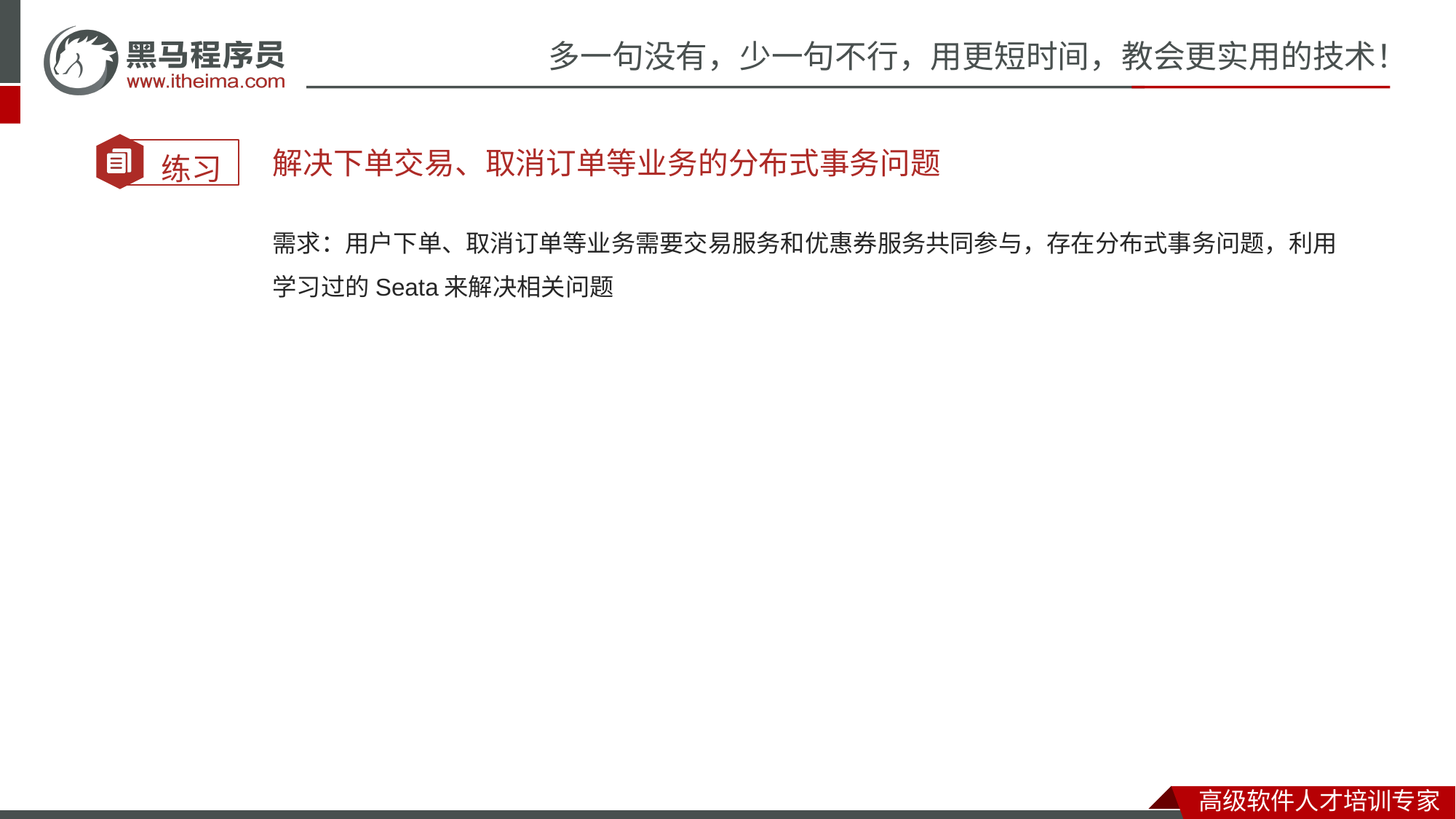

解决下单交易、取消订单等业务的分布式事务问题
需求：用户下单、取消订单等业务需要交易服务和优惠券服务共同参与，存在分布式事务问题，利用学习过的Seata来解决相关问题